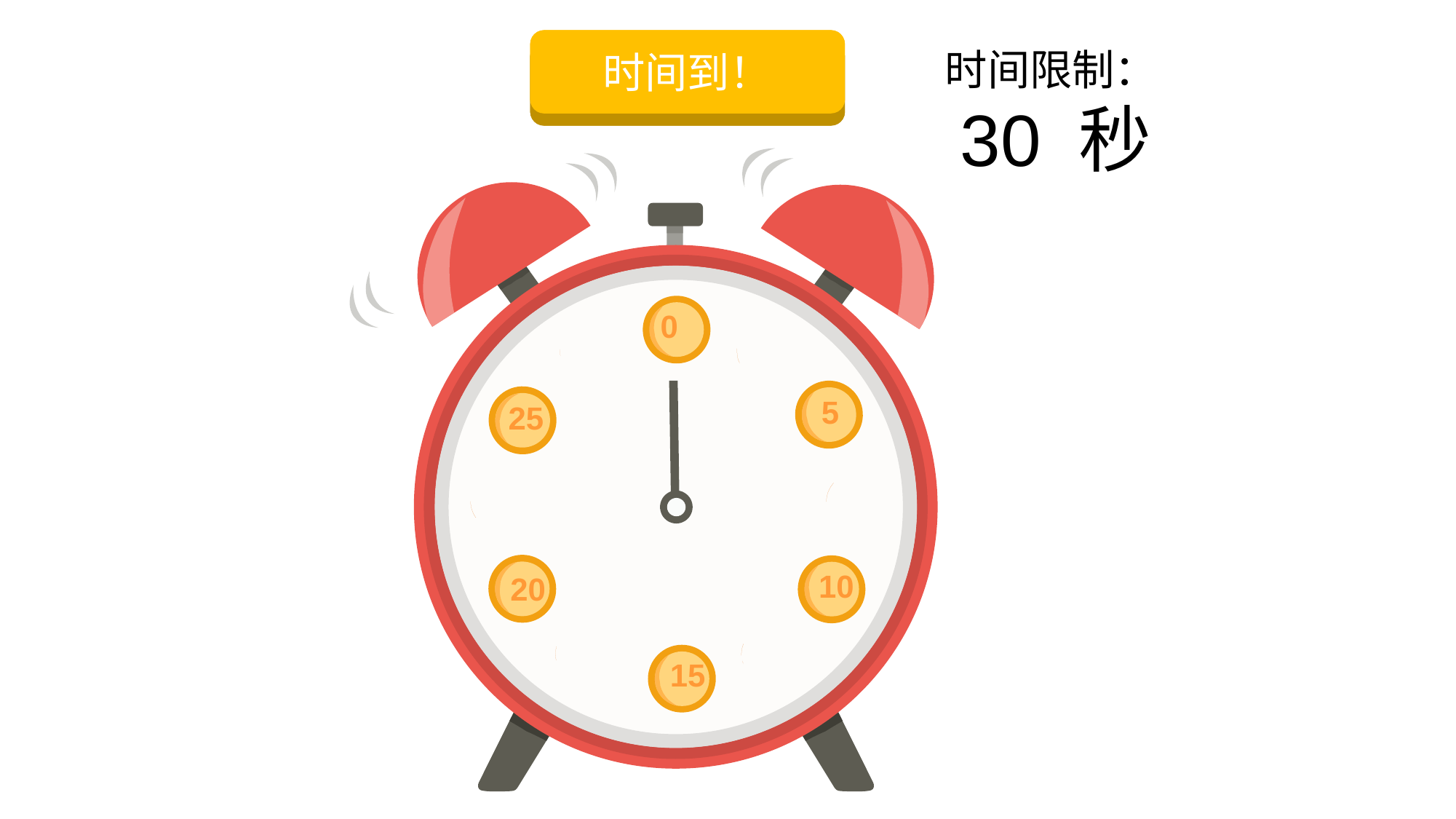

启动计时器

时间到！

时间限制：
30 秒

0

5

25

20

10

15